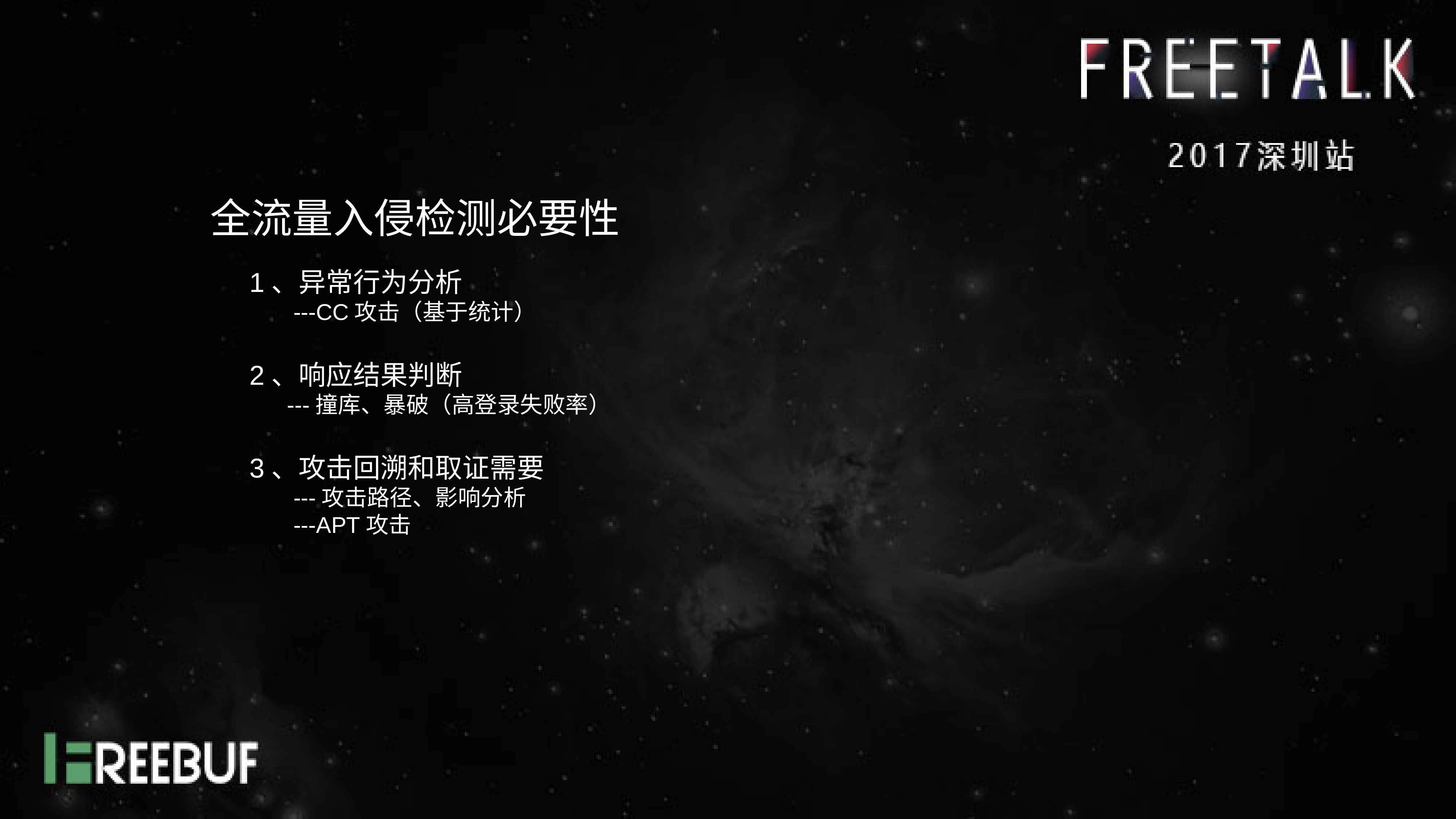

全流量入侵检测必要性
1、异常行为分析
       ---CC攻击（基于统计）

2、响应结果判断
      ---撞库、暴破（高登录失败率）

3、攻击回溯和取证需要
       ---攻击路径、影响分析
       ---APT攻击